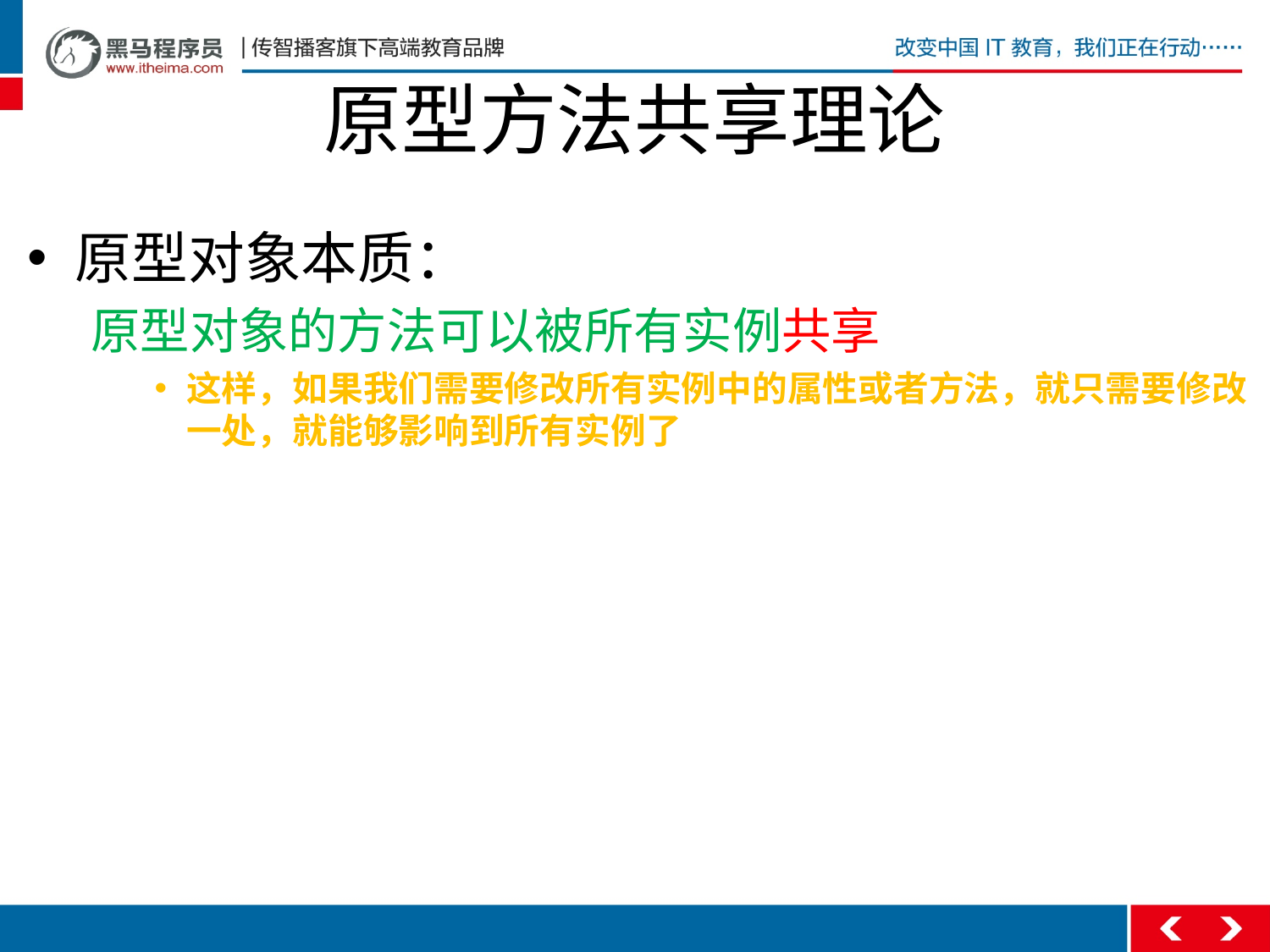

# 原型方法共享理论
原型对象本质：
原型对象的方法可以被所有实例共享
这样，如果我们需要修改所有实例中的属性或者方法，就只需要修改一处，就能够影响到所有实例了